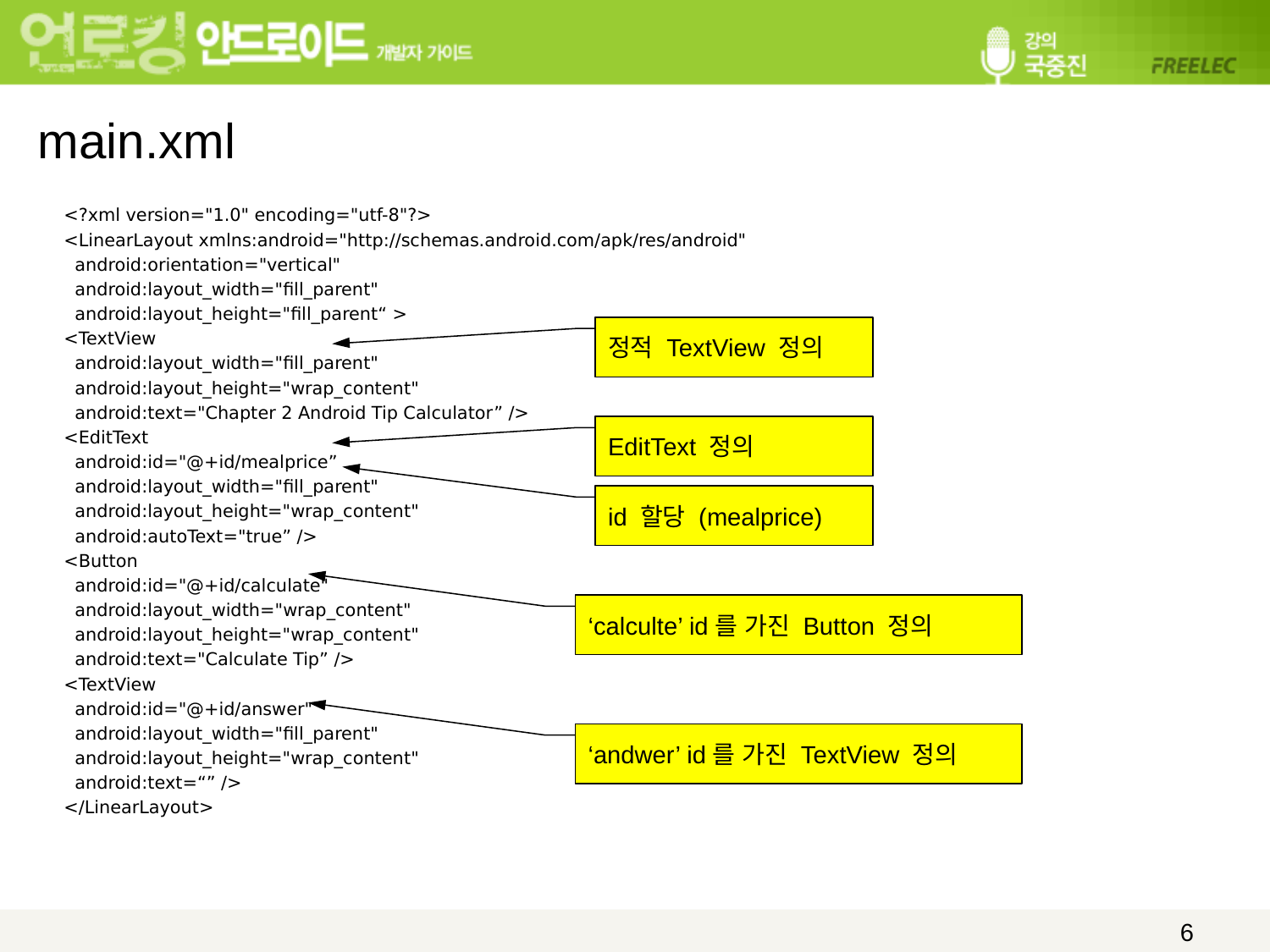

# main.xml
<?xml version="1.0" encoding="utf-8"?>
<LinearLayout xmlns:android="http://schemas.android.com/apk/res/android"
  android:orientation="vertical"
  android:layout_width="fill_parent"
  android:layout_height="fill_parent“ >
<TextView
  android:layout_width="fill_parent"
  android:layout_height="wrap_content"
  android:text="Chapter 2 Android Tip Calculator” />
<EditText
  android:id="@+id/mealprice”
  android:layout_width="fill_parent"
  android:layout_height="wrap_content"
  android:autoText="true” />
<Button
  android:id="@+id/calculate"
  android:layout_width="wrap_content"
  android:layout_height="wrap_content"
  android:text="Calculate Tip” />
<TextView
  android:id="@+id/answer"
  android:layout_width="fill_parent"
  android:layout_height="wrap_content"
  android:text=“” />
</LinearLayout>
정적 TextView 정의
EditText 정의
id 할당 (mealprice)
‘calculte’ id를 가진 Button 정의
‘andwer’ id를 가진 TextView 정의
6